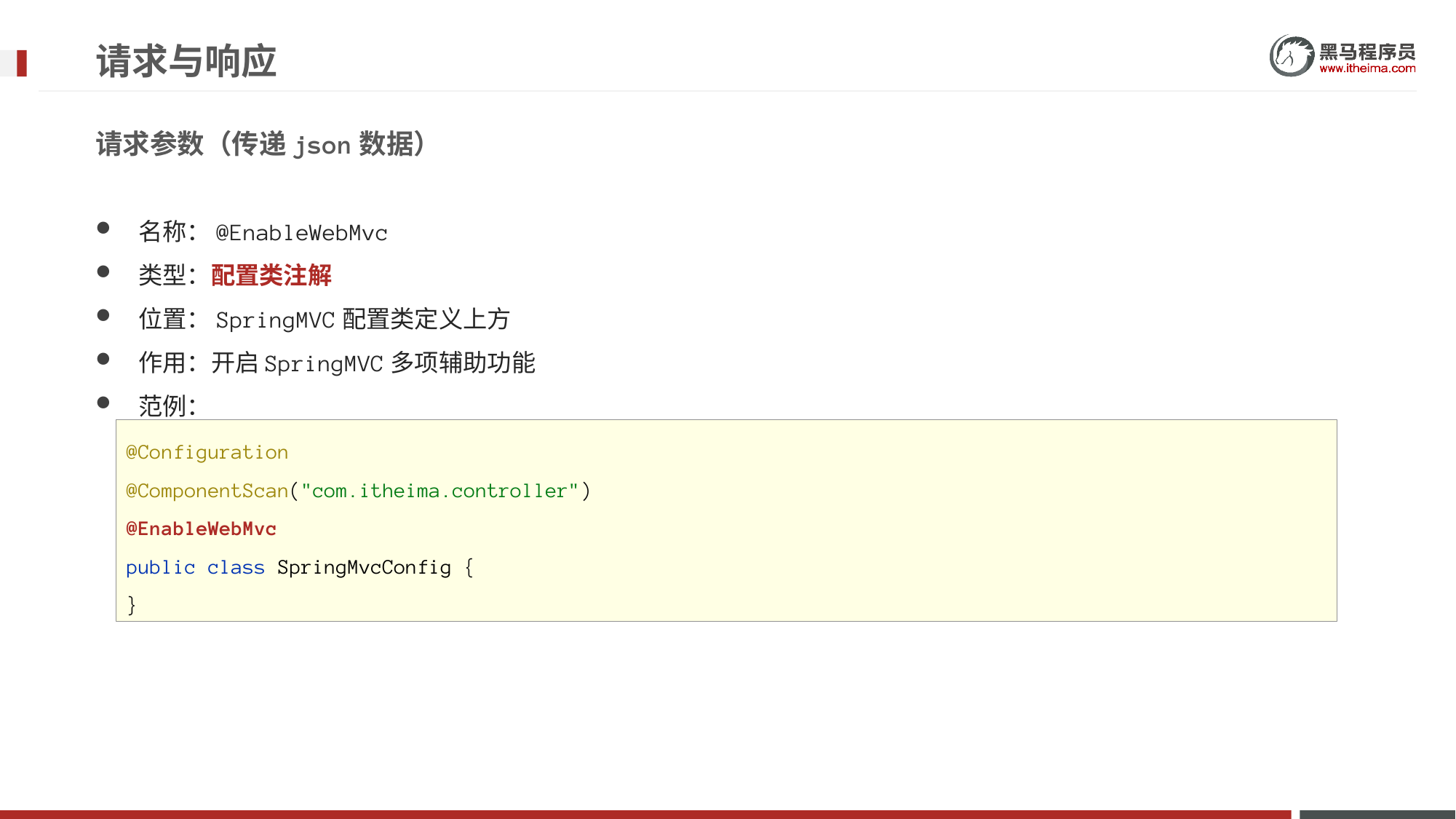

# 请求与响应
请求参数（传递json数据）
名称：@EnableWebMvc
类型：配置类注解
位置：SpringMVC配置类定义上方
作用：开启SpringMVC多项辅助功能
范例：
@Configuration
@ComponentScan("com.itheima.controller")
@EnableWebMvc
public class SpringMvcConfig {
}